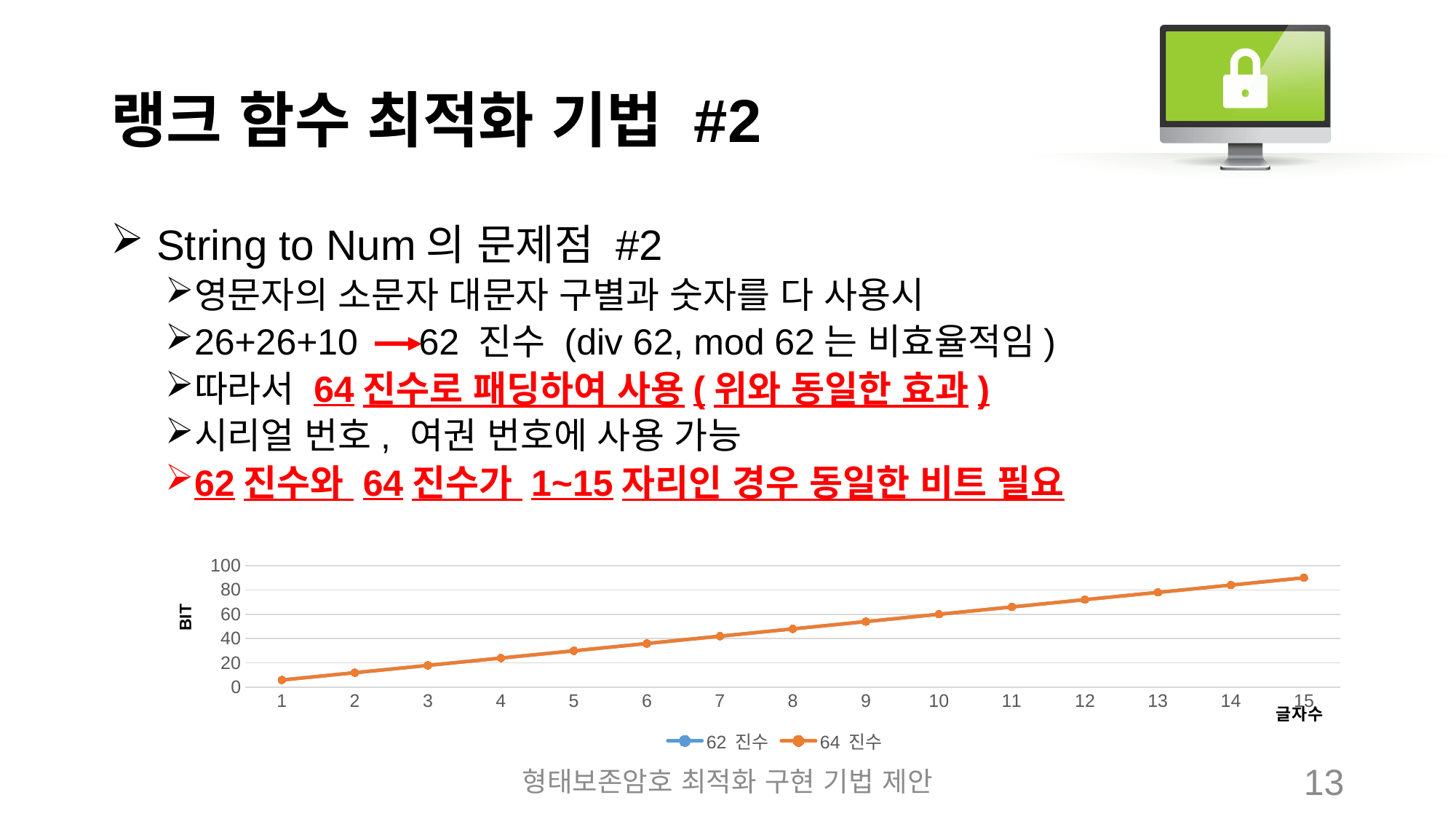

# 랭크 함수 최적화 기법 #2
 String to Num의 문제점 #2
영문자의 소문자 대문자 구별과 숫자를 다 사용시
26+26+10      62 진수 (div 62, mod 62는 비효율적임)
따라서 64진수로 패딩하여 사용(위와 동일한 효과)
시리얼 번호, 여권 번호에 사용 가능
62진수와 64진수가 1~15자리인 경우 동일한 비트 필요

### Chart

| Category | 62 진수 | 64 진수 |
|---|---|---|
| 1 | 6.0 | 6.0 |
| 2 | 12.0 | 12.0 |
| 3 | 18.0 | 18.0 |
| 4 | 24.0 | 24.0 |
| 5 | 30.0 | 30.0 |
| 6 | 36.0 | 36.0 |
| 7 | 42.0 | 42.0 |
| 8 | 48.0 | 48.0 |
| 9 | 54.0 | 54.0 |
| 10 | 60.0 | 60.0 |
| 11 | 66.0 | 66.0 |
| 12 | 72.0 | 72.0 |
| 13 | 78.0 | 78.00000000000001 |
| 14 | 84.0 | 84.0 |
| 15 | 90.0 | 90.0 |
BIT
형태보존암호 최적화 구현 기법 제안
13